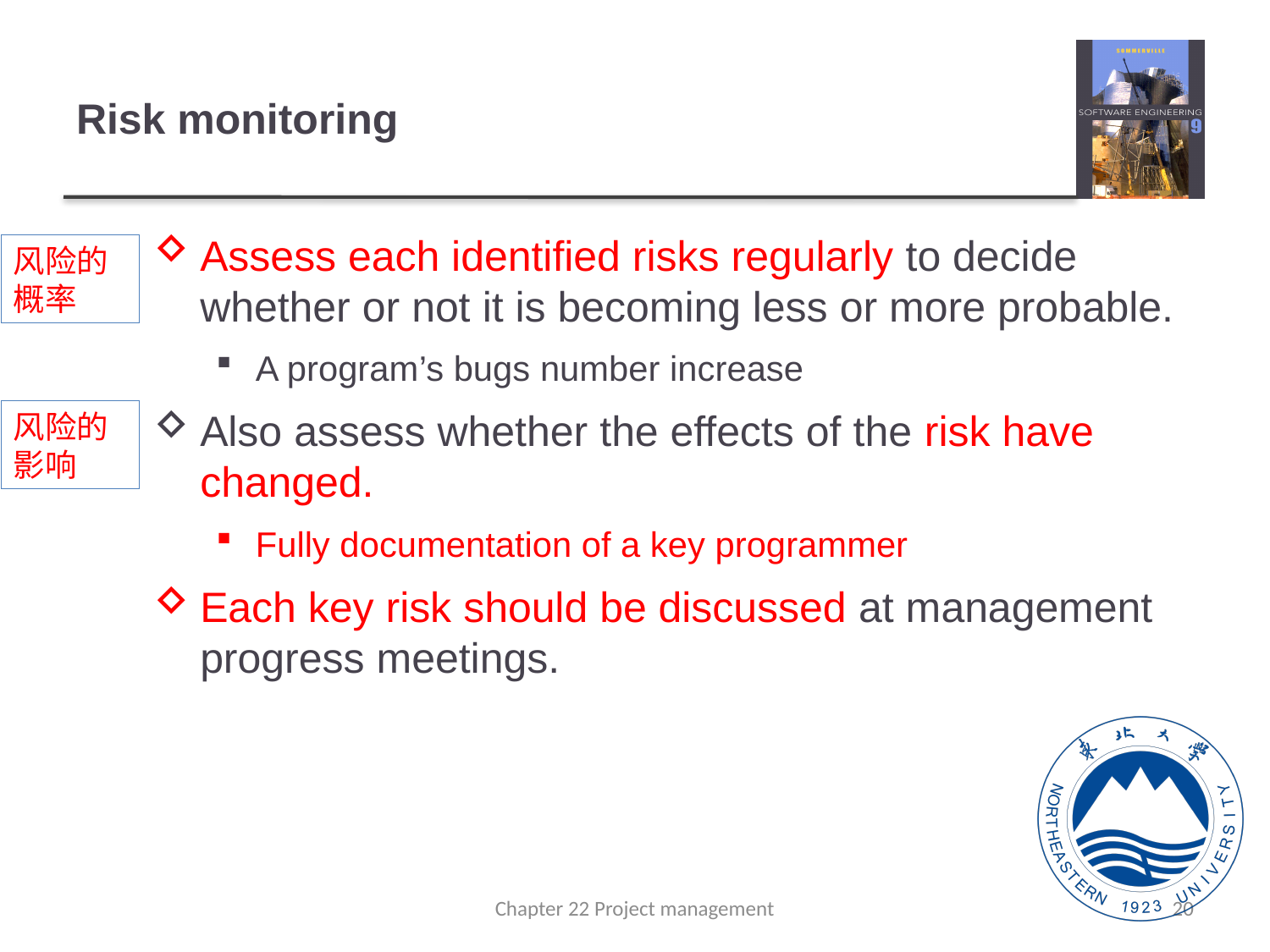

# Risk monitoring
Assess each identified risks regularly to decide whether or not it is becoming less or more probable.
A program’s bugs number increase
Also assess whether the effects of the risk have changed.
Fully documentation of a key programmer
Each key risk should be discussed at management progress meetings.
风险的概率
风险的影响
Chapter 22 Project management
20